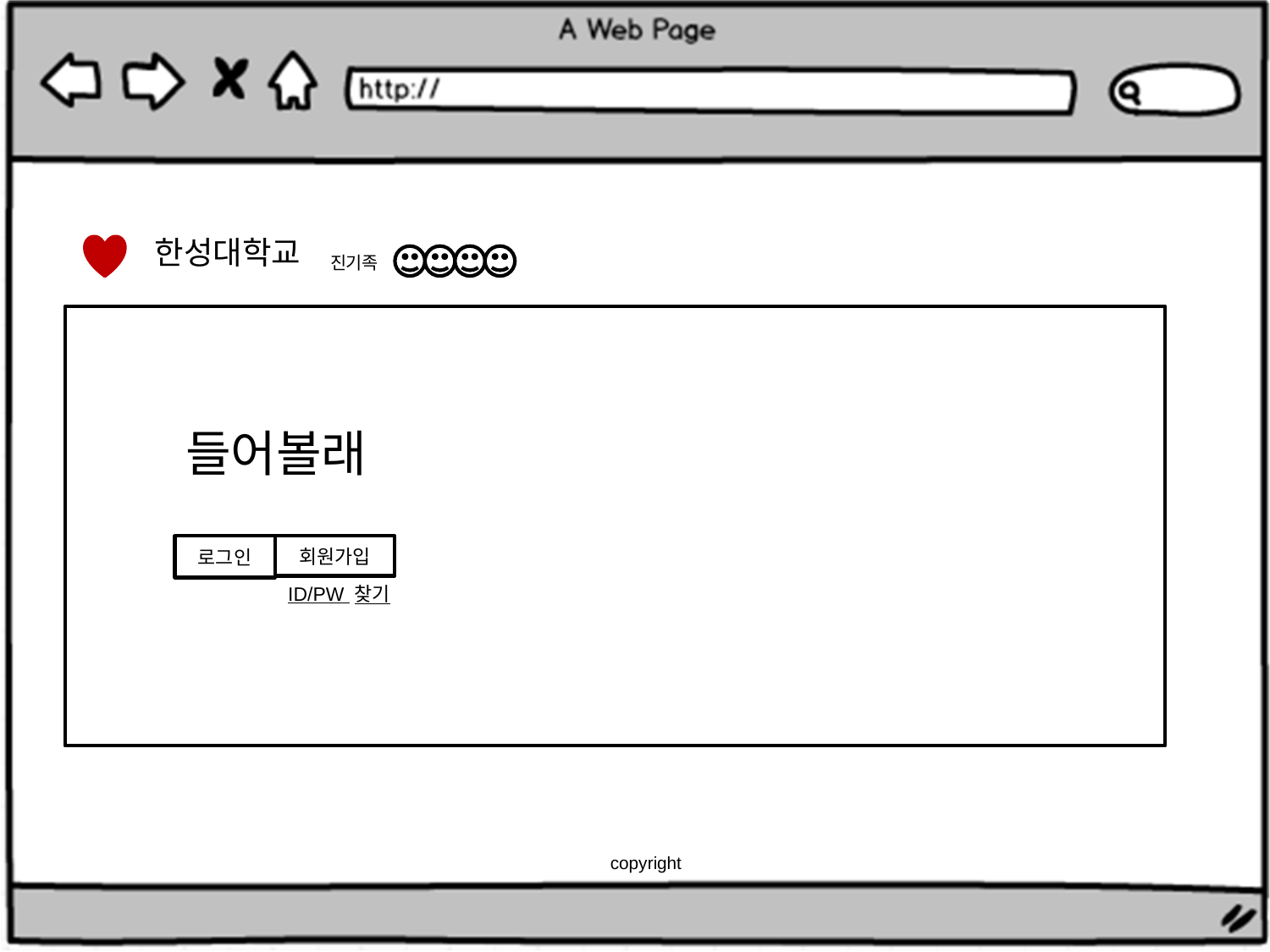

한성대학교

진기족

들어볼래
로그인
회원가입
ID/PW 찾기
copyright